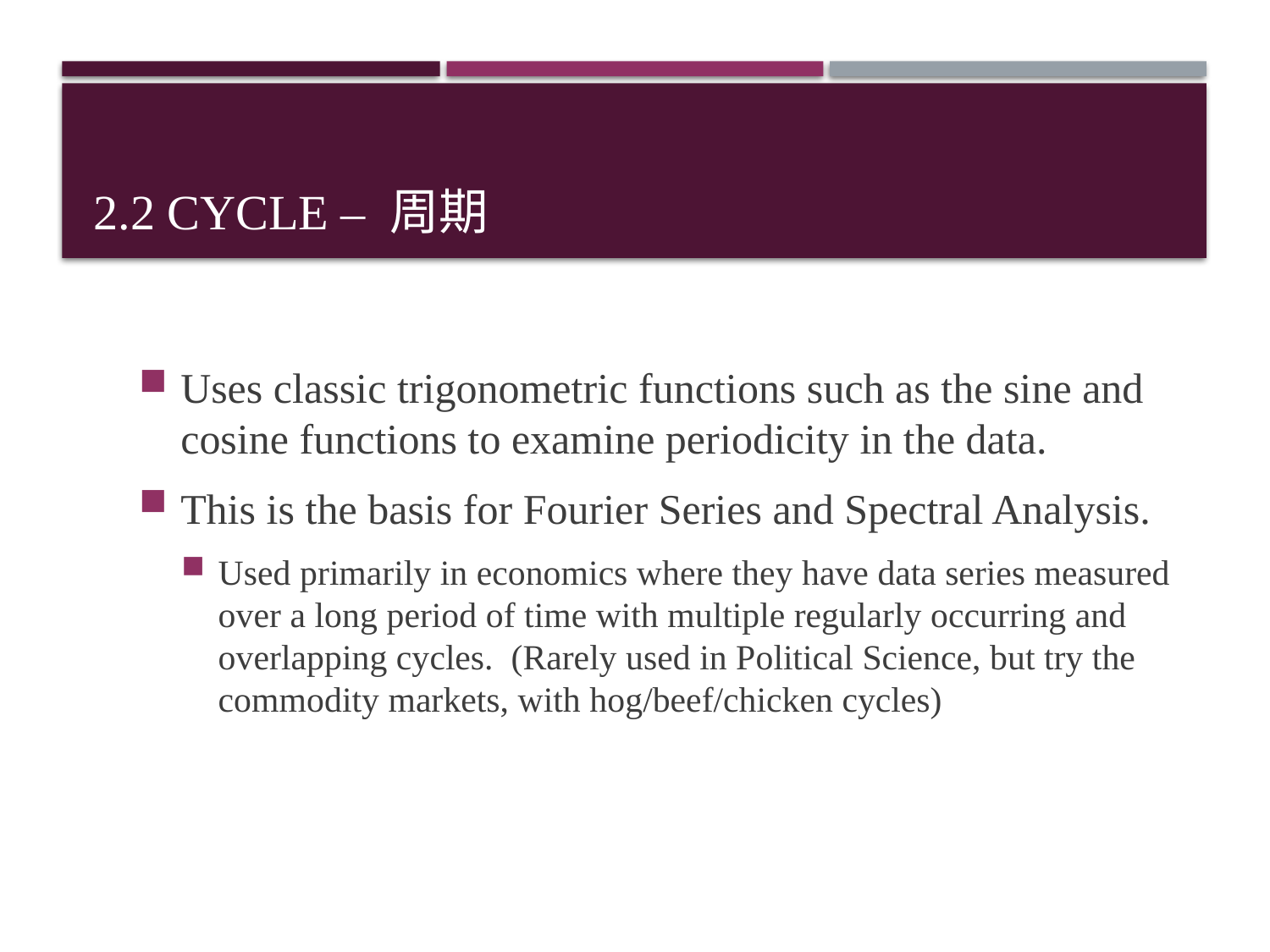

# 2.2 Cycle – 周期
Uses classic trigonometric functions such as the sine and cosine functions to examine periodicity in the data.
This is the basis for Fourier Series and Spectral Analysis.
Used primarily in economics where they have data series measured over a long period of time with multiple regularly occurring and overlapping cycles.  (Rarely used in Political Science, but try the commodity markets, with hog/beef/chicken cycles)